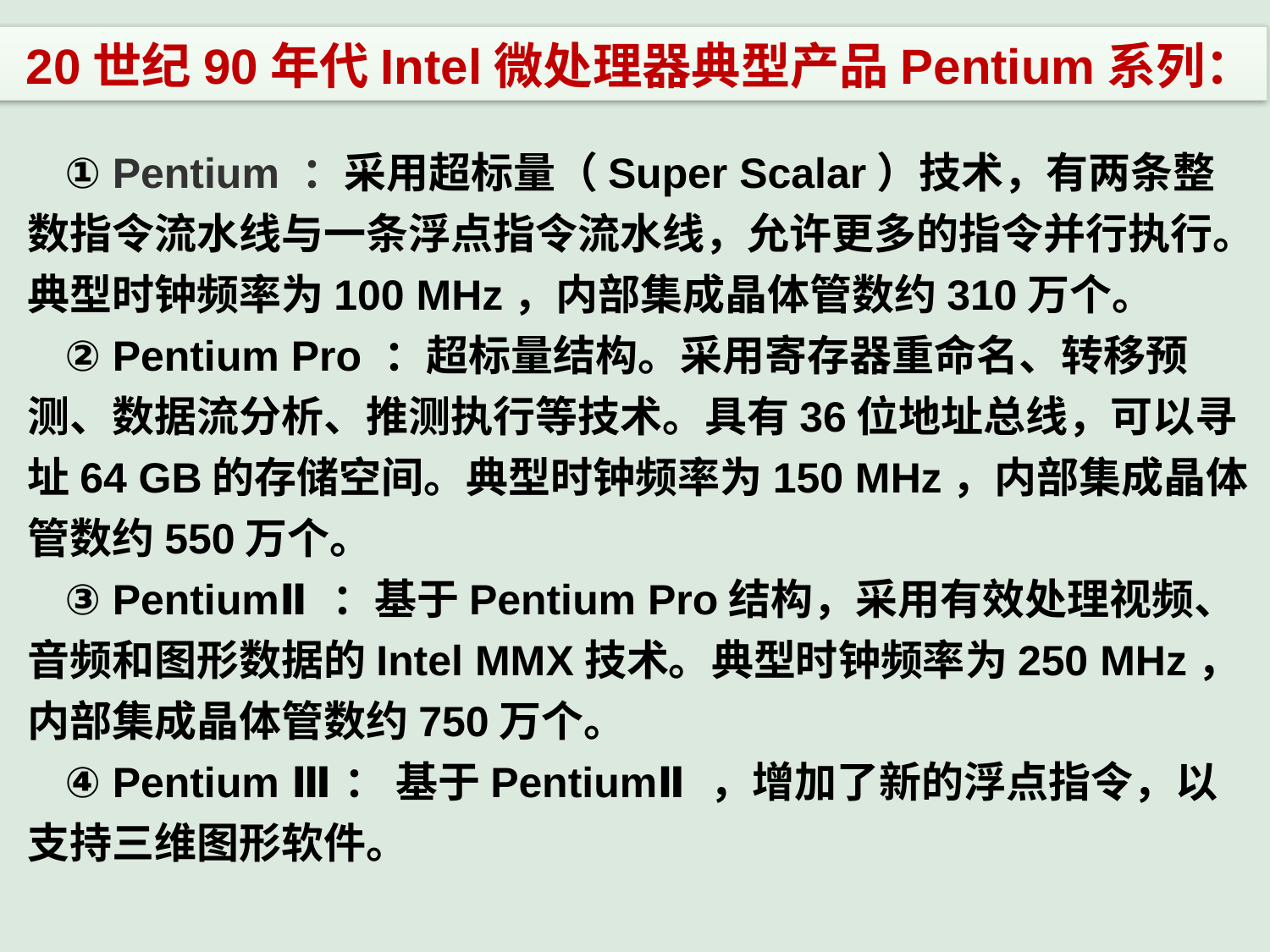

20世纪90年代Intel微处理器典型产品Pentium系列：
① Pentium ：采用超标量（Super Scalar）技术，有两条整数指令流水线与一条浮点指令流水线，允许更多的指令并行执行。典型时钟频率为100 MHz，内部集成晶体管数约310万个。
② Pentium Pro ：超标量结构。采用寄存器重命名、转移预测、数据流分析、推测执行等技术。具有36位地址总线，可以寻址64 GB的存储空间。典型时钟频率为150 MHz，内部集成晶体管数约550万个。
③ PentiumⅡ：基于Pentium Pro结构，采用有效处理视频、音频和图形数据的Intel MMX技术。典型时钟频率为250 MHz，内部集成晶体管数约750万个。
④ Pentium Ⅲ： 基于PentiumⅡ，增加了新的浮点指令，以支持三维图形软件。